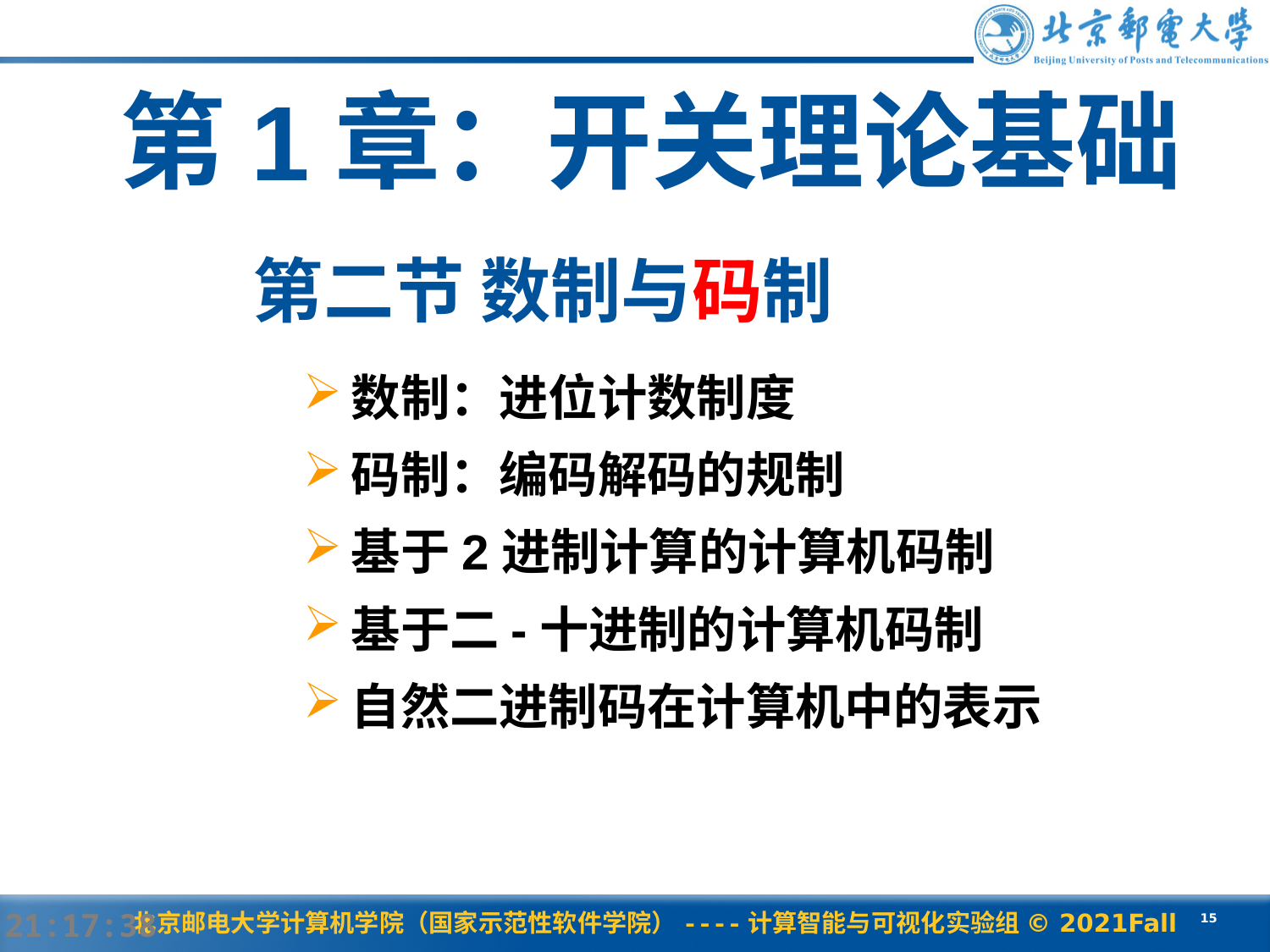

第1章：开关理论基础
# 第二节 数制与码制
数制：进位计数制度
码制：编码解码的规制
基于2进制计算的计算机码制
基于二-十进制的计算机码制
自然二进制码在计算机中的表示